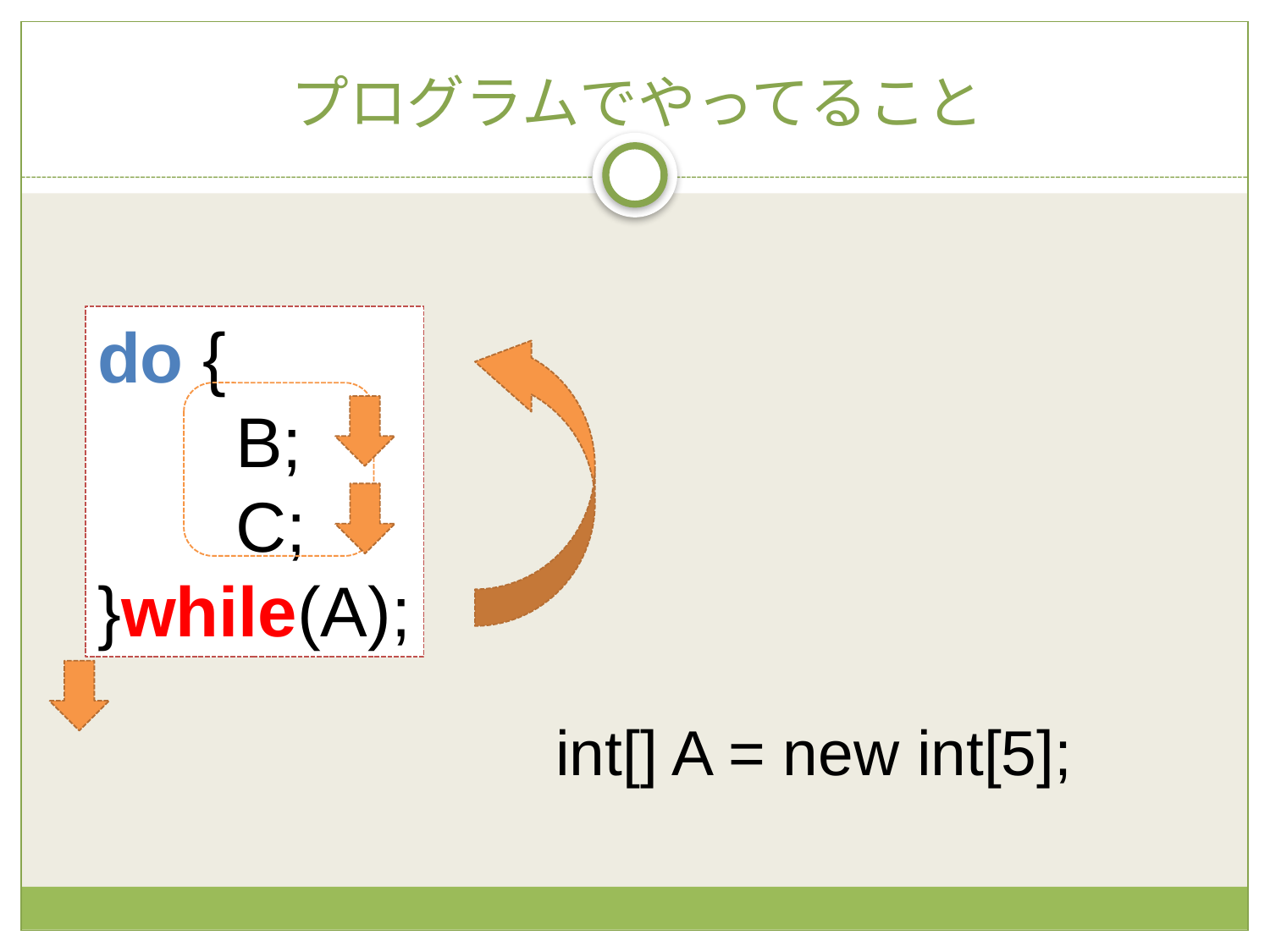

# プログラムでやってること
do {
       B;
       C;
}while(A);

int[] A = new int[5];